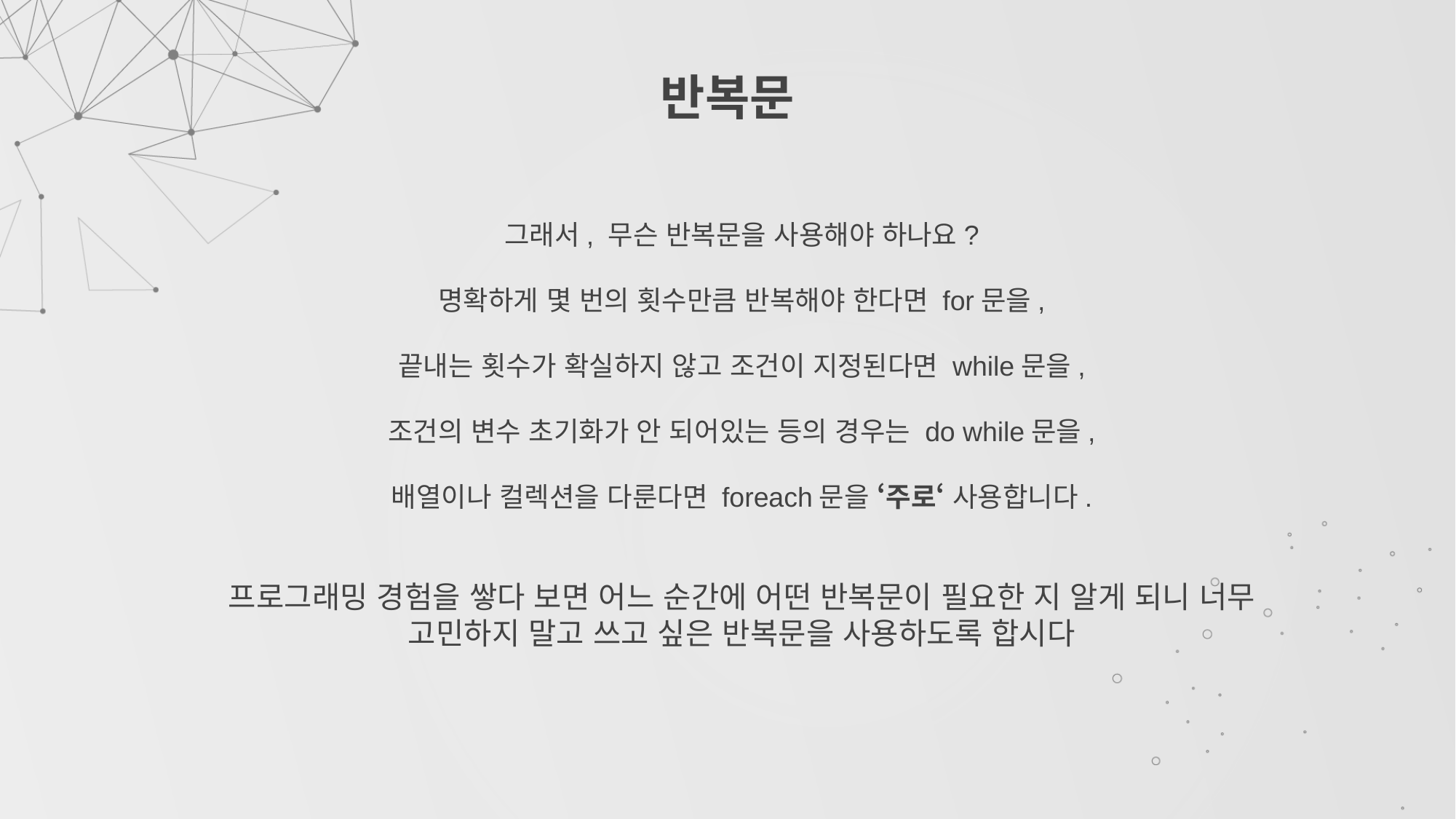

# 반복문
그래서, 무슨 반복문을 사용해야 하나요?

명확하게 몇 번의 횟수만큼 반복해야 한다면 for문을,

끝내는 횟수가 확실하지 않고 조건이 지정된다면 while문을,

조건의 변수 초기화가 안 되어있는 등의 경우는 do while문을,

배열이나 컬렉션을 다룬다면 foreach문을 ‘주로‘ 사용합니다.

프로그래밍 경험을 쌓다 보면 어느 순간에 어떤 반복문이 필요한 지 알게 되니 너무 고민하지 말고 쓰고 싶은 반복문을 사용하도록 합시다